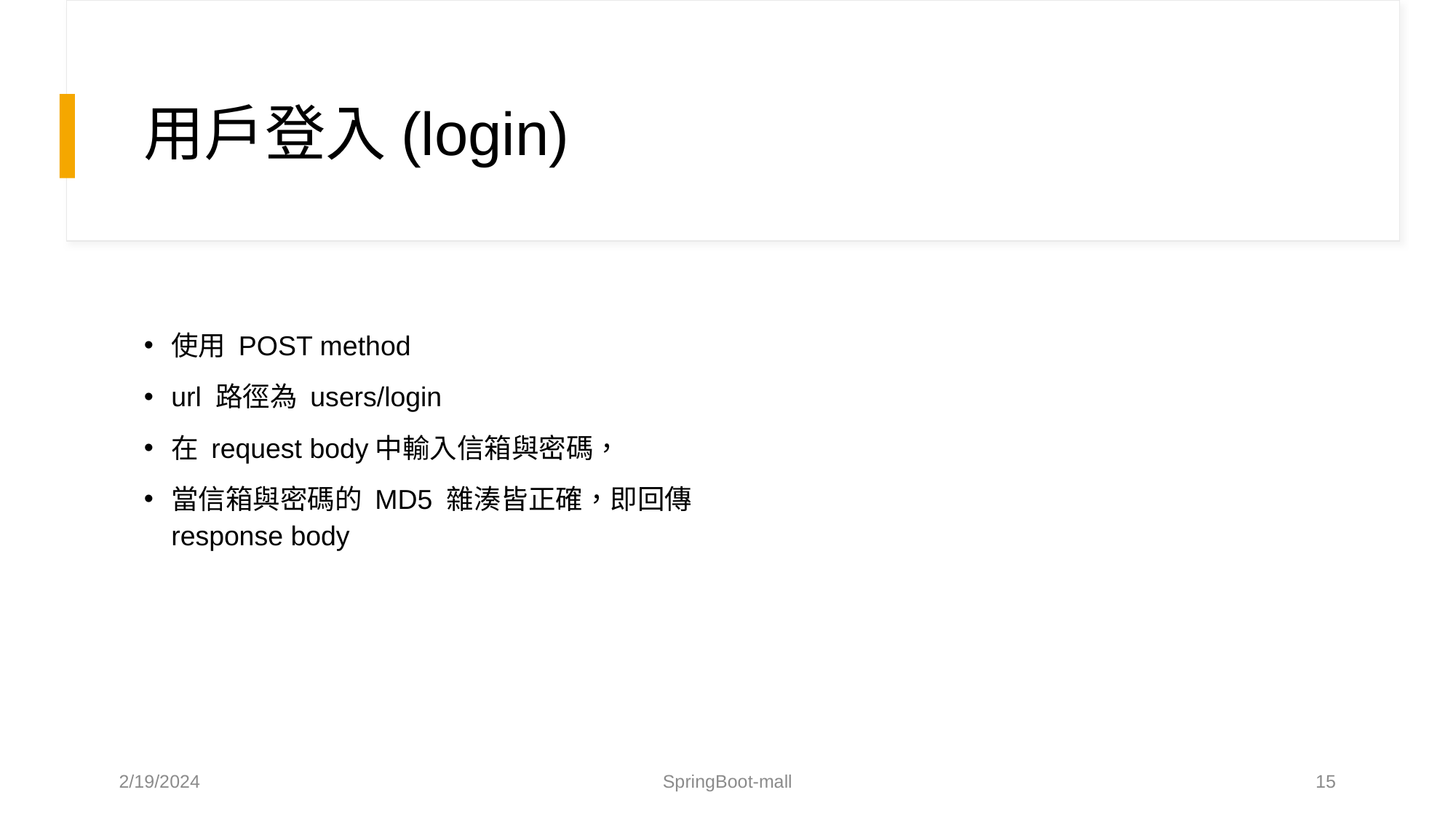

# 用戶登入(login)
使用 POST method
url 路徑為 users/login
在 request body中輸入信箱與密碼，
當信箱與密碼的 MD5 雜湊皆正確，即回傳 response body

2/19/2024
SpringBoot-mall
15